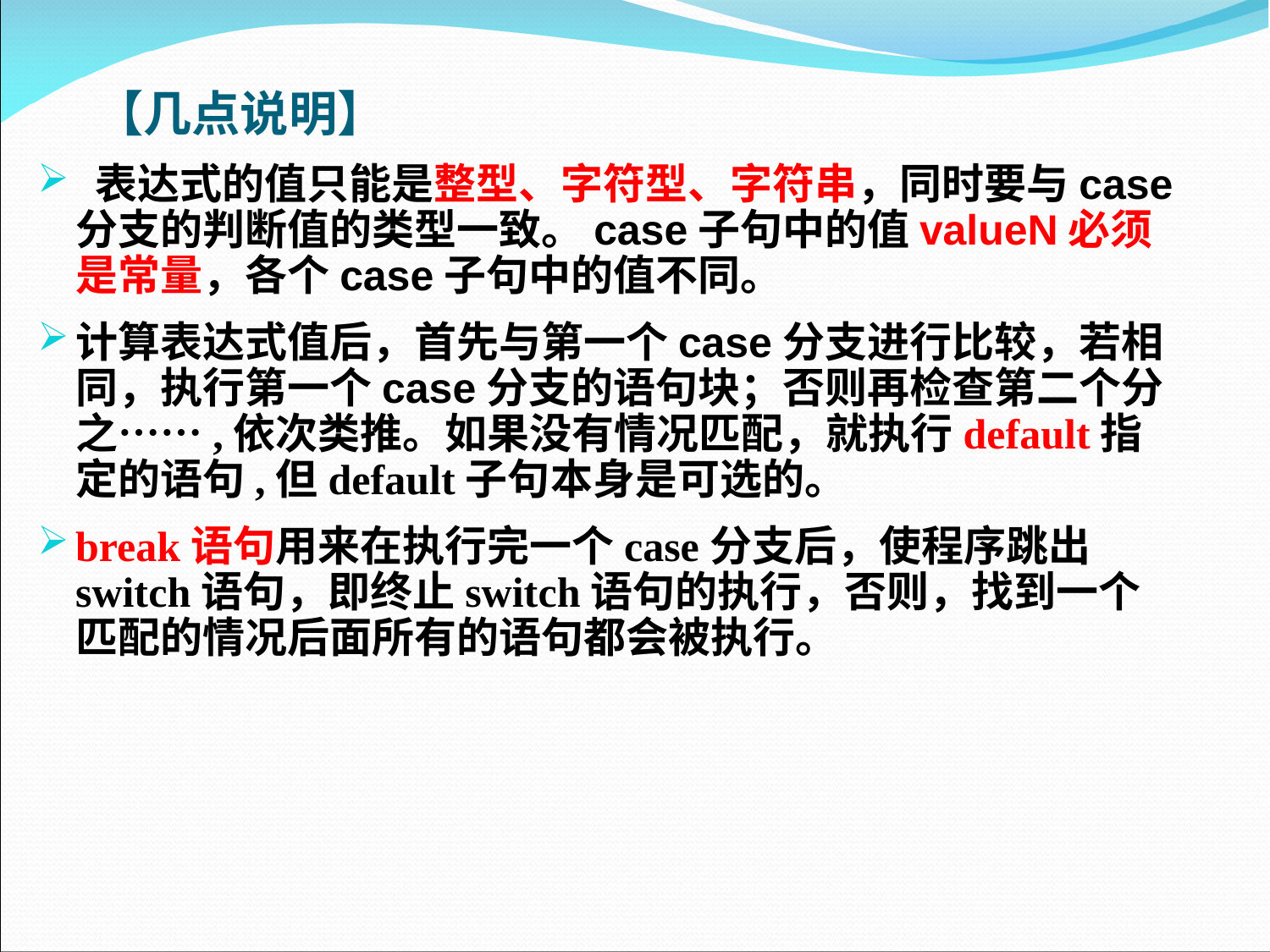

# 【几点说明】
 表达式的值只能是整型、字符型、字符串，同时要与case分支的判断值的类型一致。case子句中的值valueN必须是常量，各个case子句中的值不同。
计算表达式值后，首先与第一个case分支进行比较，若相同，执行第一个case分支的语句块；否则再检查第二个分之……,依次类推。如果没有情况匹配，就执行default指定的语句,但default子句本身是可选的。
break语句用来在执行完一个case分支后，使程序跳出switch语句，即终止switch语句的执行，否则，找到一个匹配的情况后面所有的语句都会被执行。